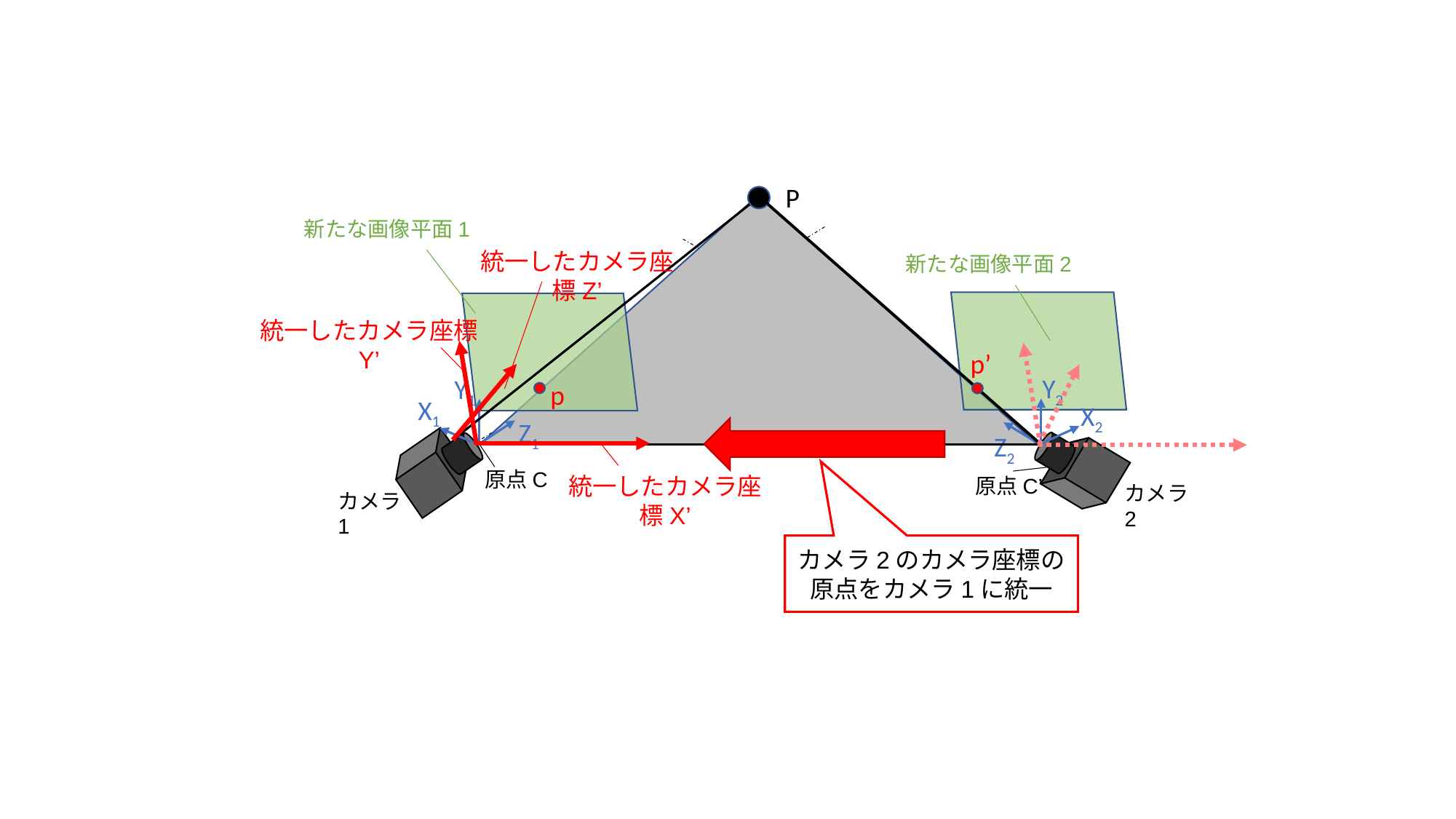

P

新たな画像平面1
統一したカメラ座標Z’
新たな画像平面2

統一したカメラ座標Y’
p’
Y2
Y1
p

X1
X2
Z1

Z2

原点C
統一したカメラ座標X’
原点C’
カメラ2
カメラ1
カメラ2のカメラ座標の原点をカメラ1に統一